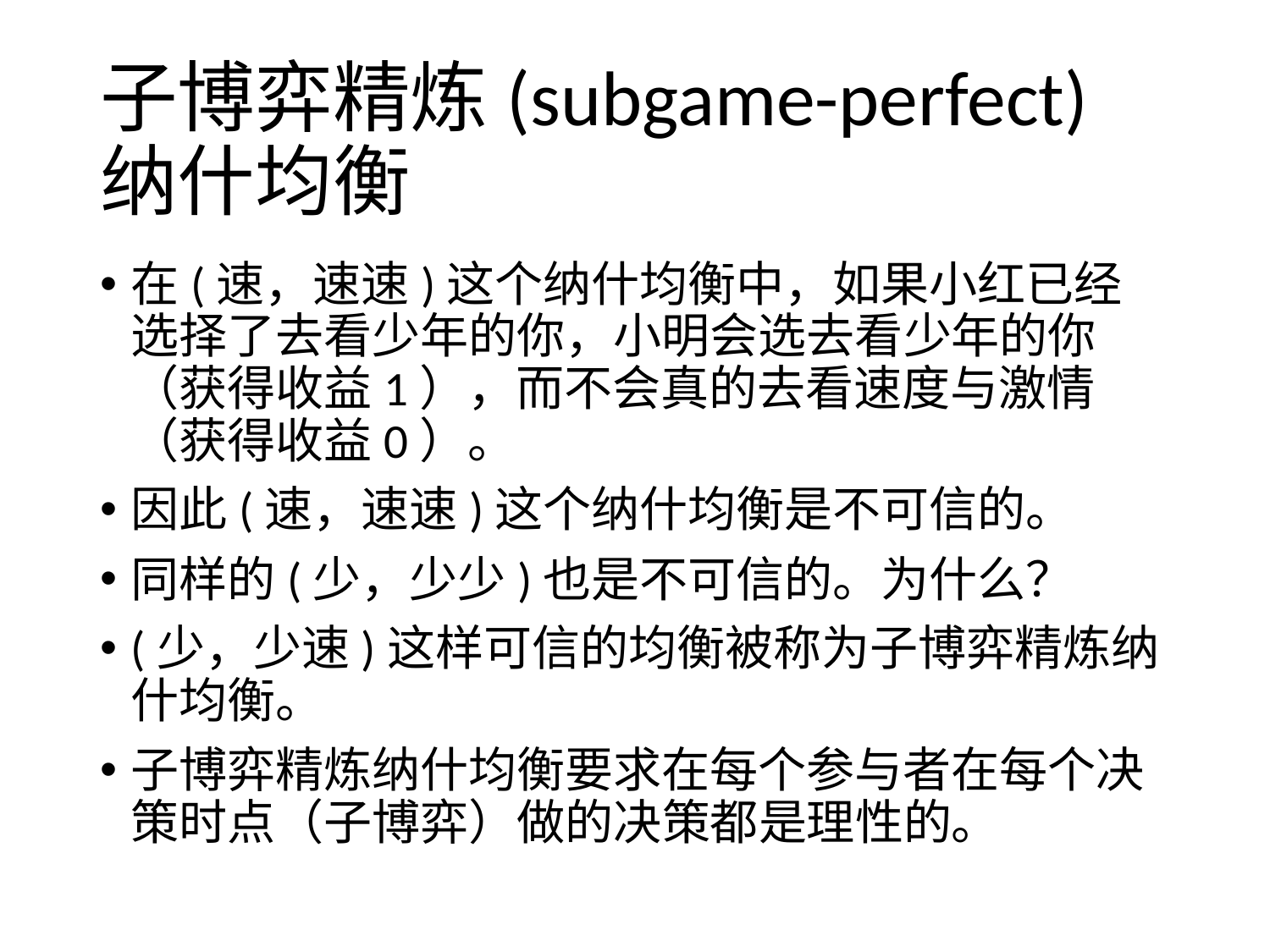

# 子博弈精炼(subgame-perfect)纳什均衡
在(速，速速)这个纳什均衡中，如果小红已经选择了去看少年的你，小明会选去看少年的你（获得收益1），而不会真的去看速度与激情（获得收益0）。
因此(速，速速)这个纳什均衡是不可信的。
同样的(少，少少)也是不可信的。为什么？
(少，少速)这样可信的均衡被称为子博弈精炼纳什均衡。
子博弈精炼纳什均衡要求在每个参与者在每个决策时点（子博弈）做的决策都是理性的。